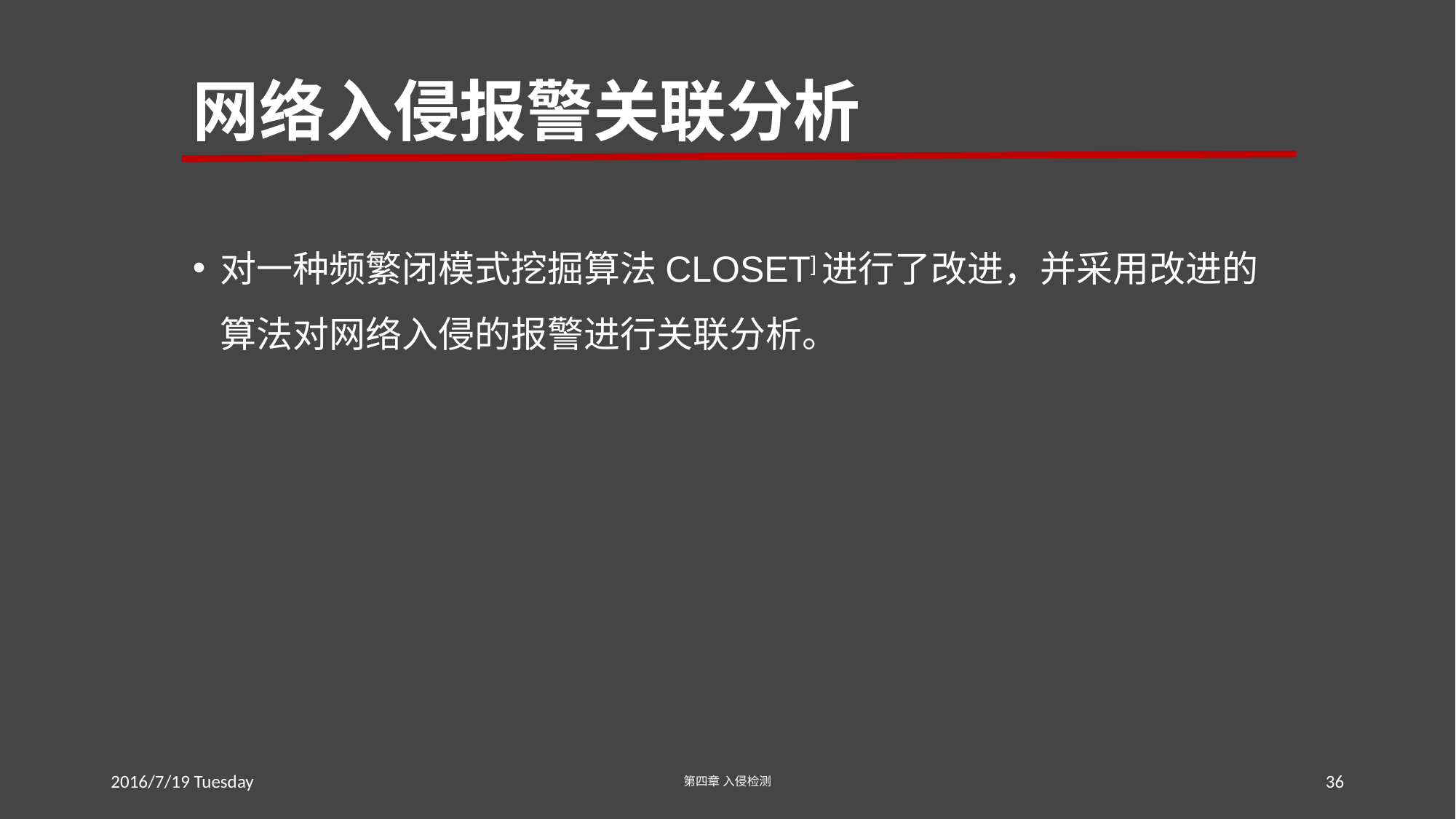

# 网络入侵报警关联分析
对一种频繁闭模式挖掘算法CLOSET]进行了改进，并采用改进的算法对网络入侵的报警进行关联分析。
2016/7/19 Tuesday
第四章 入侵检测
36